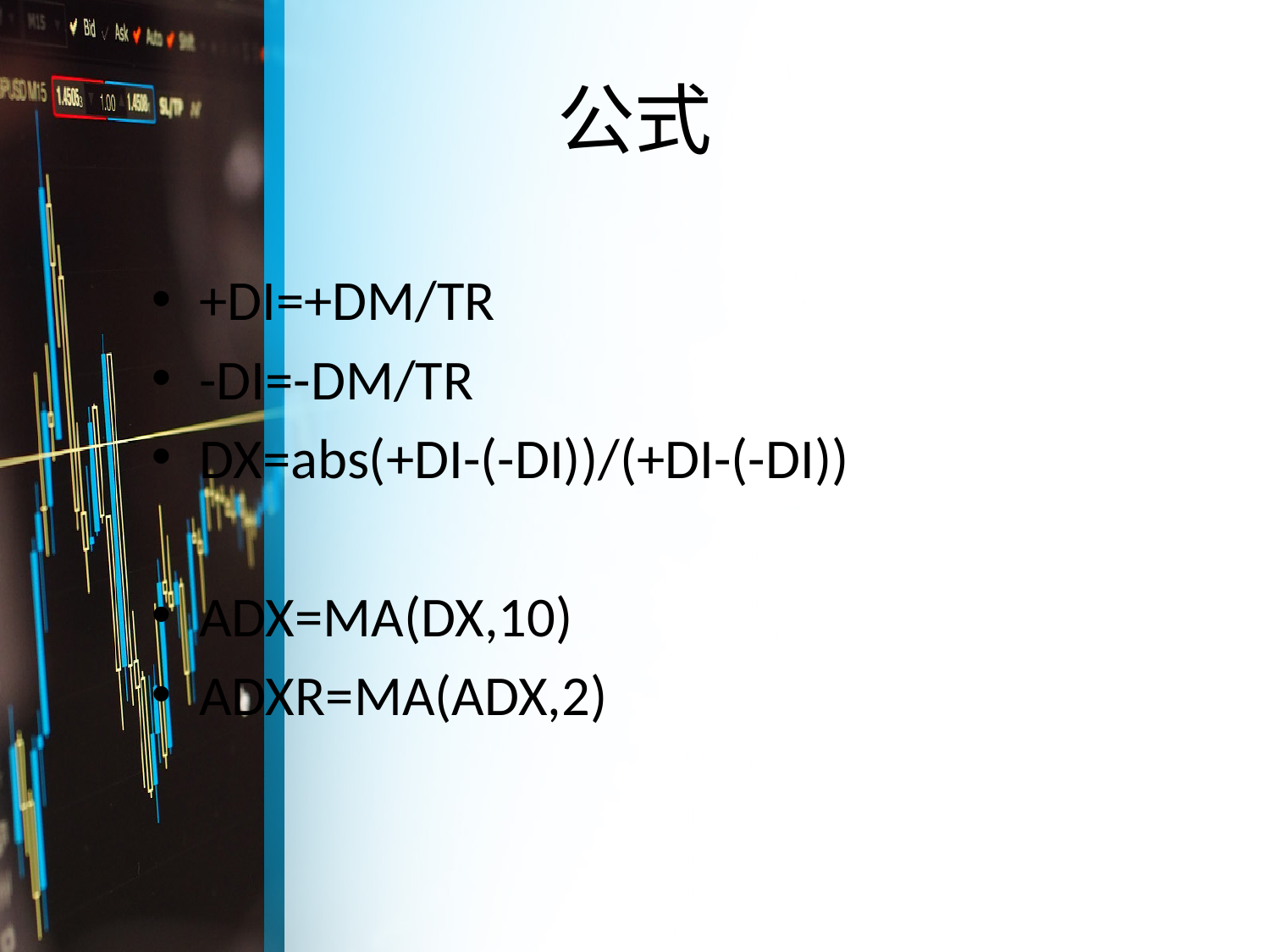

# 公式

+DI=+DM/TR
-DI=-DM/TR
DX=abs(+DI-(-DI))/(+DI-(-DI))

ADX=MA(DX,10)
ADXR=MA(ADX,2)